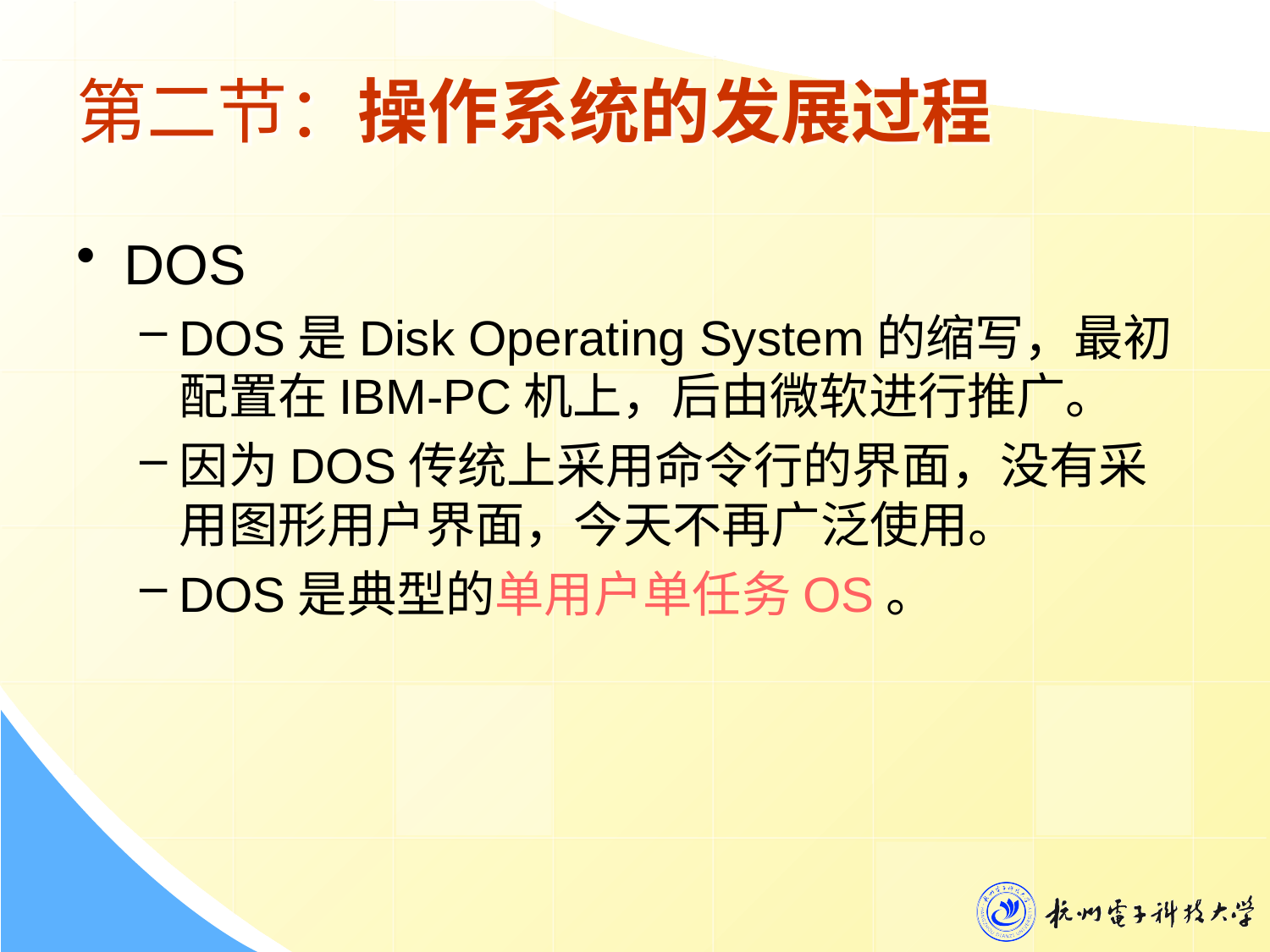

# 第二节：操作系统的发展过程
DOS
DOS是Disk Operating System的缩写，最初配置在IBM-PC机上，后由微软进行推广。
因为DOS传统上采用命令行的界面，没有采用图形用户界面，今天不再广泛使用。
DOS是典型的单用户单任务OS。